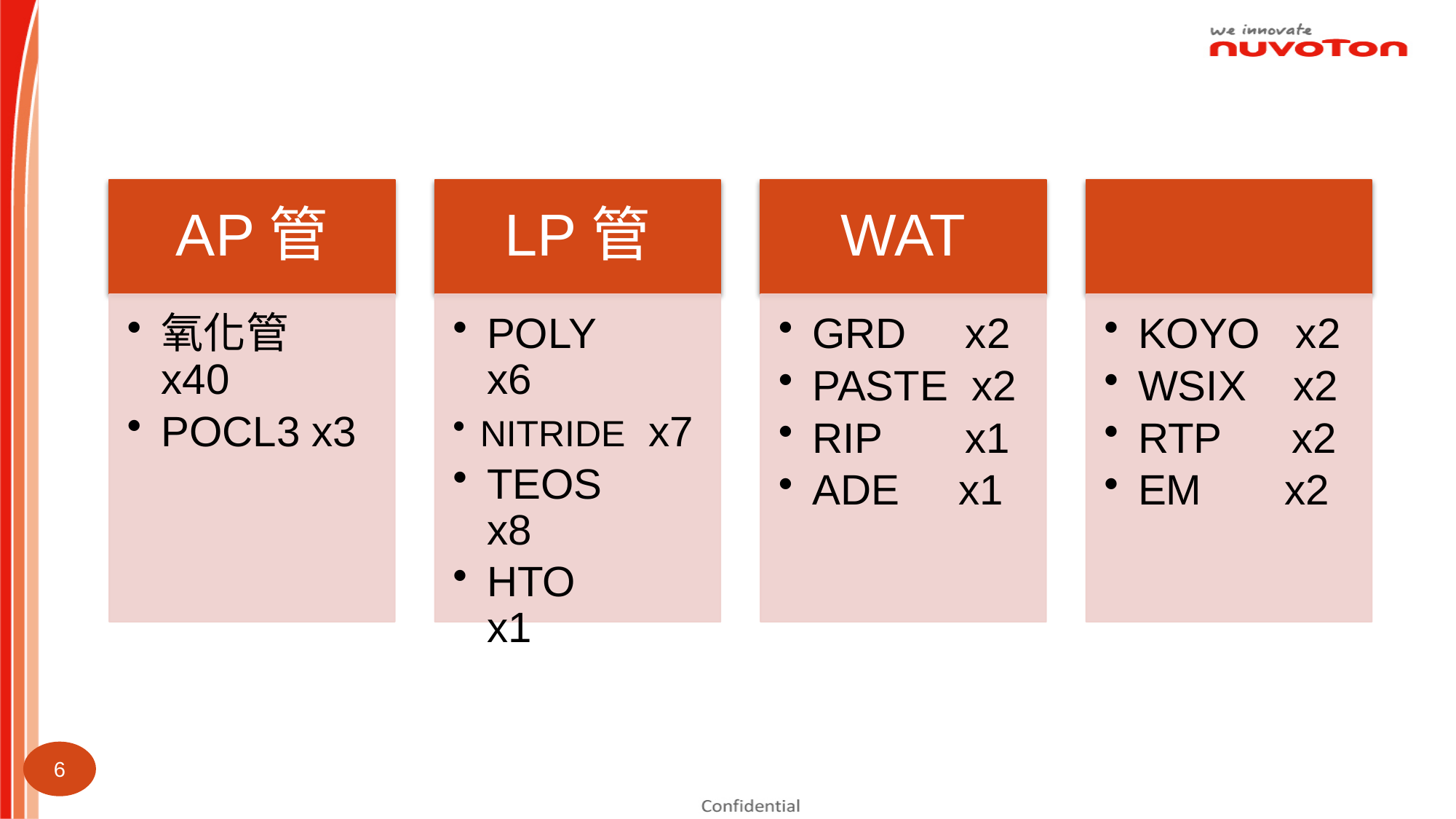

AP管
氧化管 x40
POCL3 x3
LP管
POLY     x6
NITRIDE  x7
TEOS     x8
HTO       x1
WAT
GRD     x2
PASTE  x2
RIP       x1
ADE     x1

KOYO   x2
WSIX    x2
RTP      x2
EM       x2

6